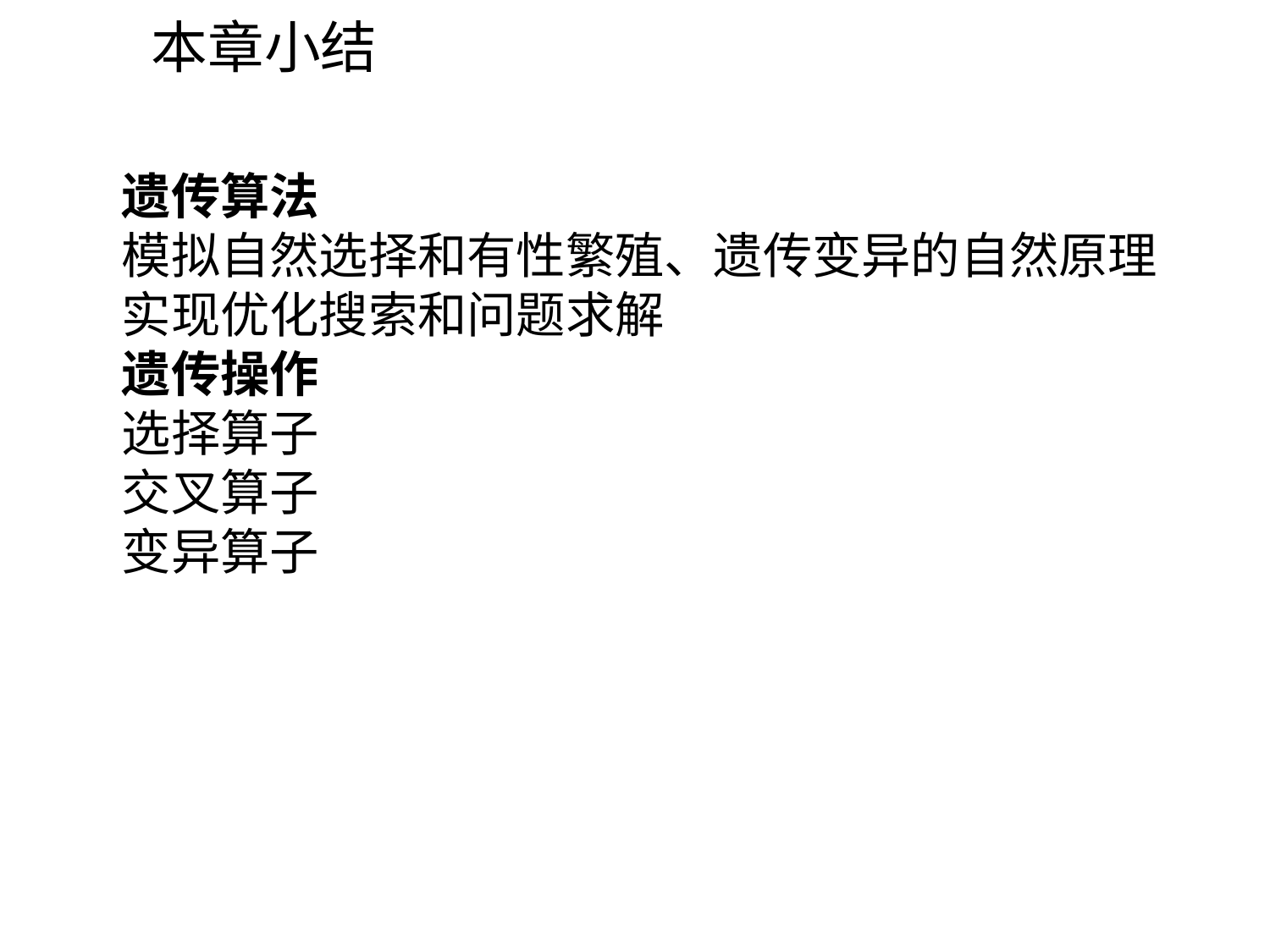

本章小结
遗传算法
模拟自然选择和有性繁殖、遗传变异的自然原理
实现优化搜索和问题求解
遗传操作
选择算子
交叉算子
变异算子